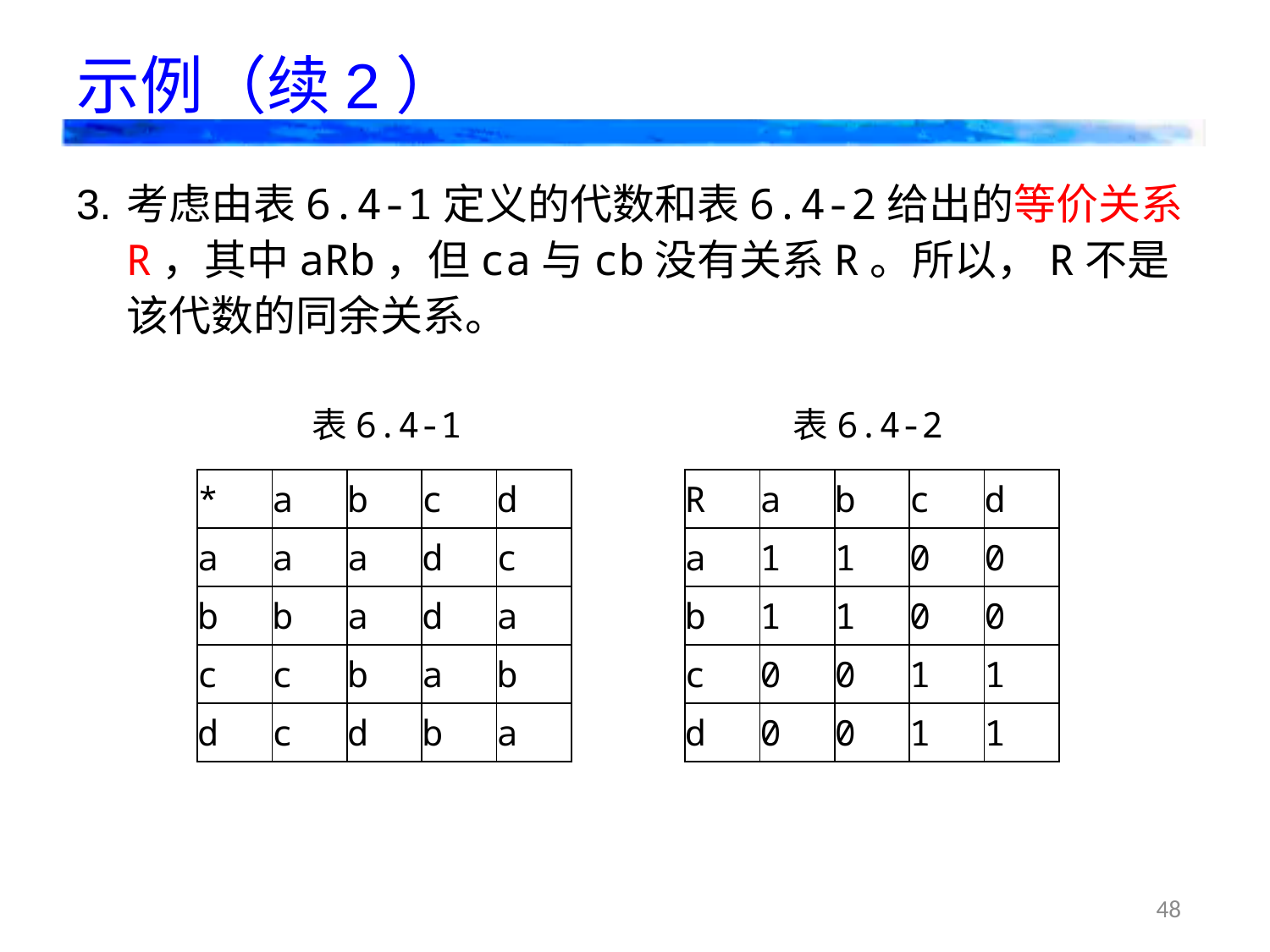

# 示例（续2）
考虑由表6.4-1定义的代数和表6.4-2给出的等价关系R，其中aRb，但ca与cb没有关系R。所以，R不是该代数的同余关系。
表6.4-1
表6.4-2
| \* | a | b | c | d |
| --- | --- | --- | --- | --- |
| a | a | a | d | c |
| b | b | a | d | a |
| c | c | b | a | b |
| d | c | d | b | a |
| R | a | b | c | d |
| --- | --- | --- | --- | --- |
| a | 1 | 1 | 0 | 0 |
| b | 1 | 1 | 0 | 0 |
| c | 0 | 0 | 1 | 1 |
| d | 0 | 0 | 1 | 1 |
48